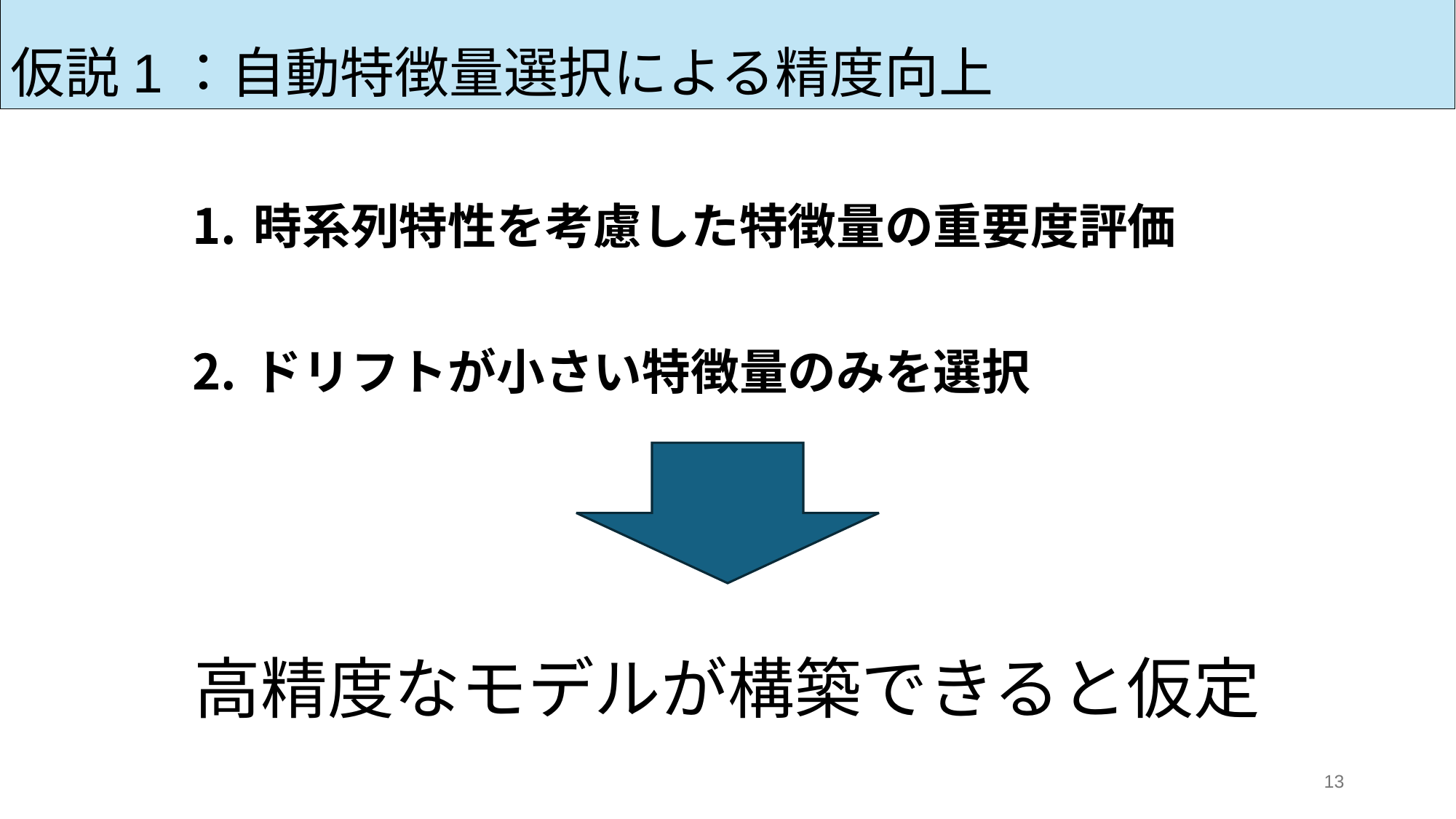

仮説1：自動特徴量選択による精度向上

時系列特性を考慮した特徴量の重要度評価
ドリフトが小さい特徴量のみを選択

高精度なモデルが構築できると仮定
13